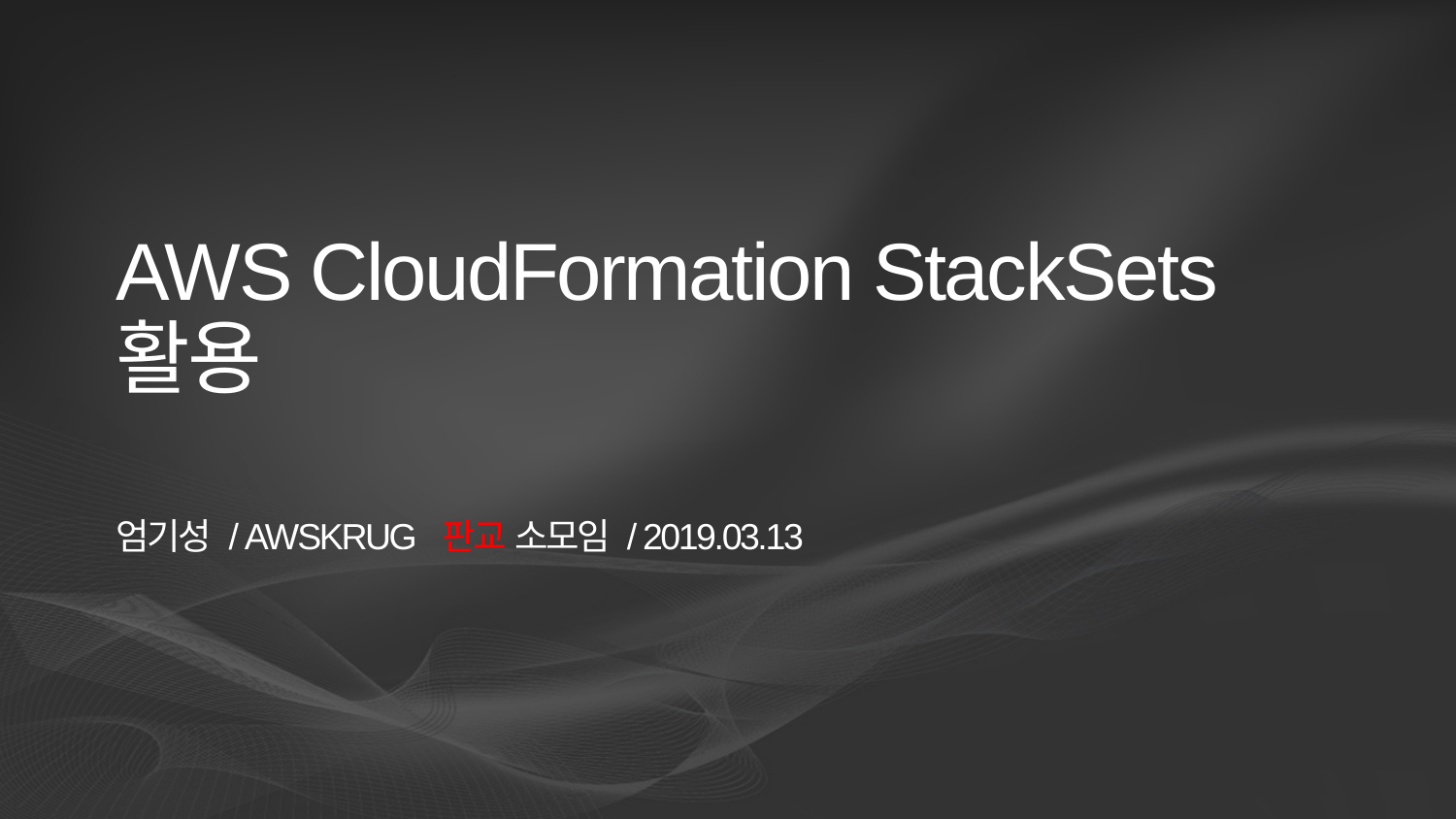

# AWS CloudFormation StackSets 활용
엄기성 / AWSKRUG  판교 소모임 / 2019.03.13